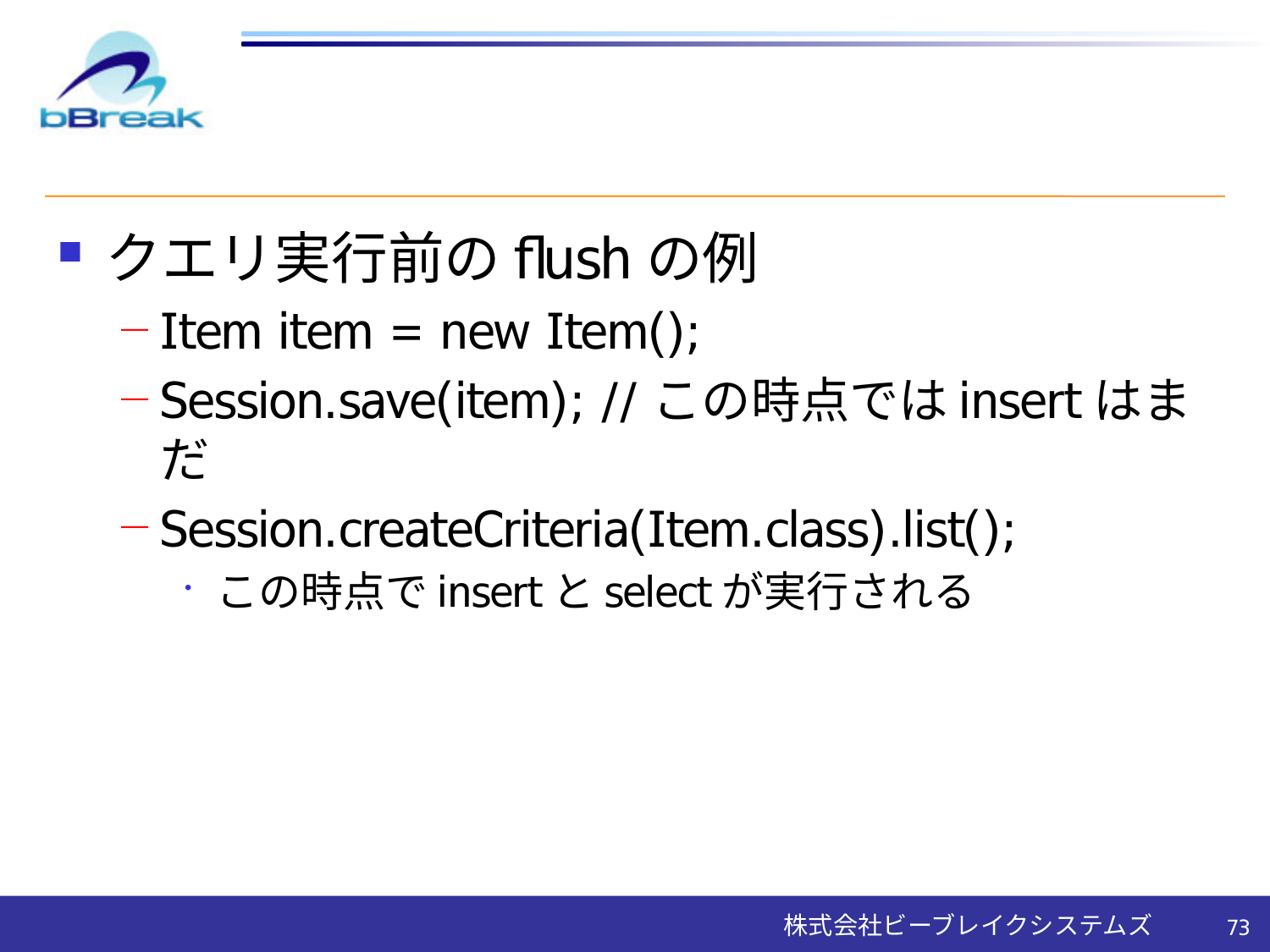

#
クエリ実行前のflushの例
Item item = new Item();
Session.save(item); //この時点ではinsertはまだ
Session.createCriteria(Item.class).list();
この時点でinsertとselectが実行される